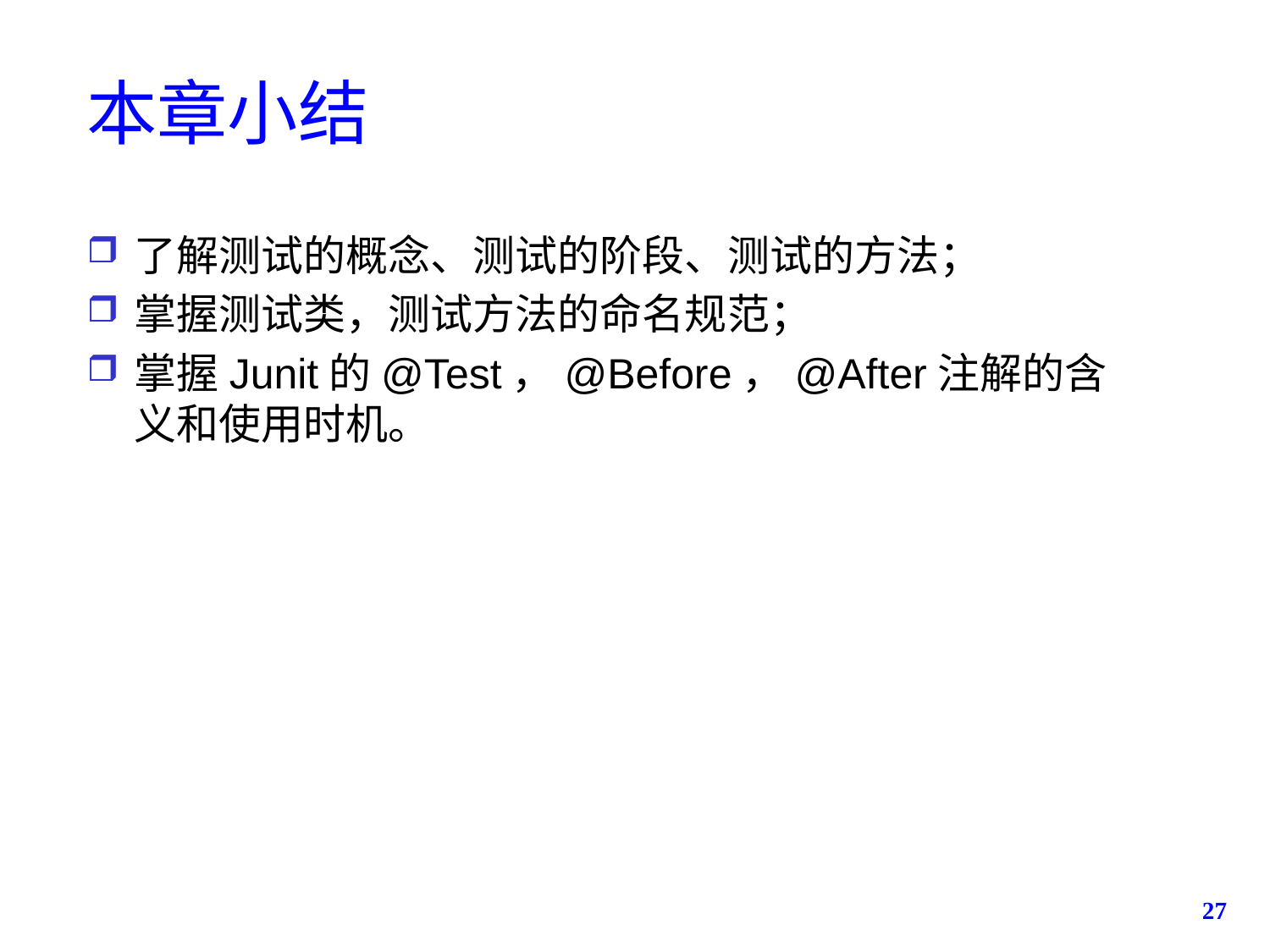

# 本章小结
了解测试的概念、测试的阶段、测试的方法；
掌握测试类，测试方法的命名规范；
掌握Junit的@Test，@Before，@After注解的含义和使用时机。

27